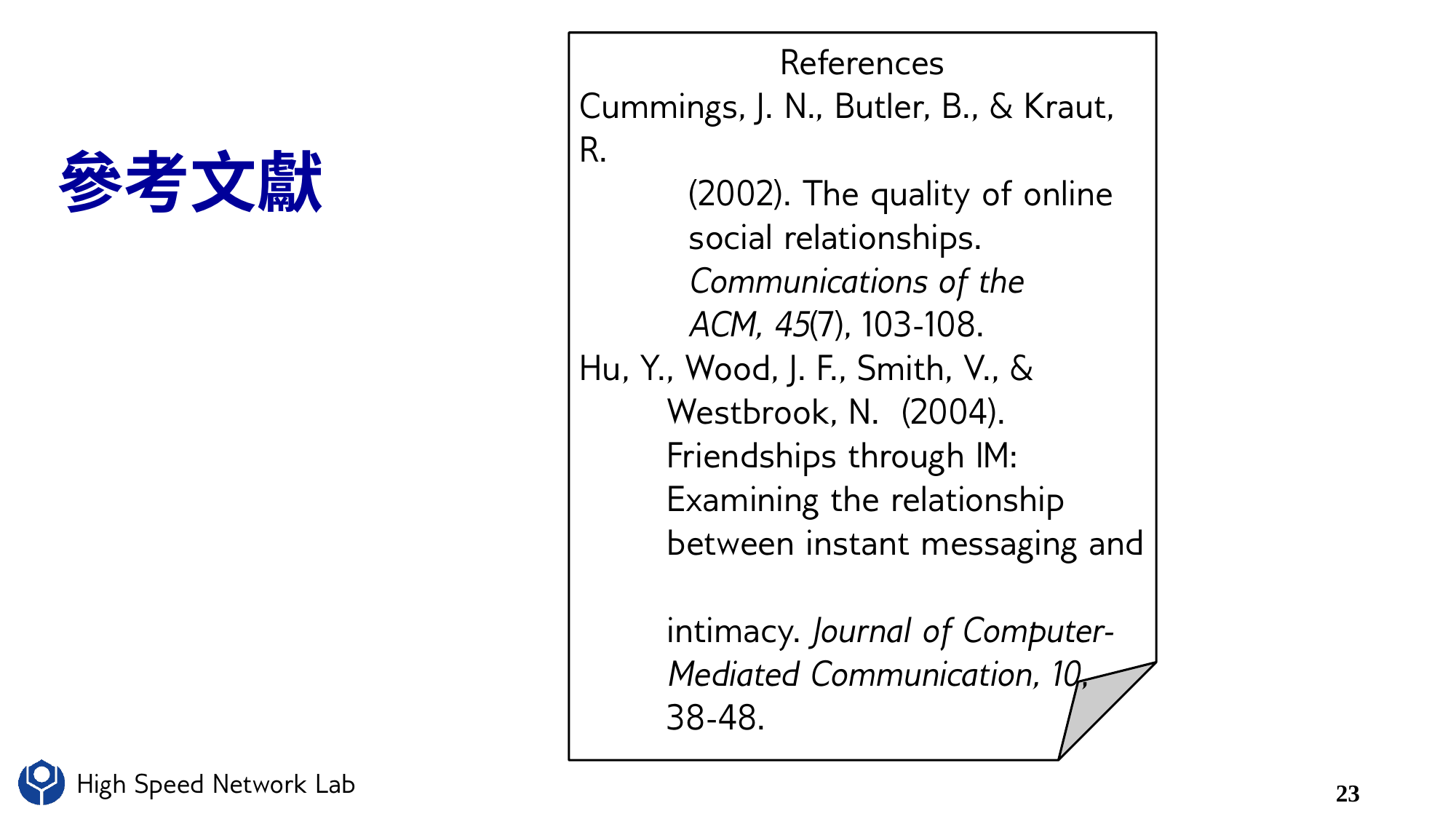

References
Cummings, J. N., Butler, B., & Kraut, R.
          (2002). The quality of online
          social relationships.
          Communications of the
          ACM, 45(7), 103-108.
Hu, Y., Wood, J. F., Smith, V., &
        Westbrook, N.  (2004).
        Friendships through IM:
        Examining the relationship
        between instant messaging and
        intimacy. Journal of Computer-
        Mediated Communication, 10,
        38-48.

# 參考文獻
23